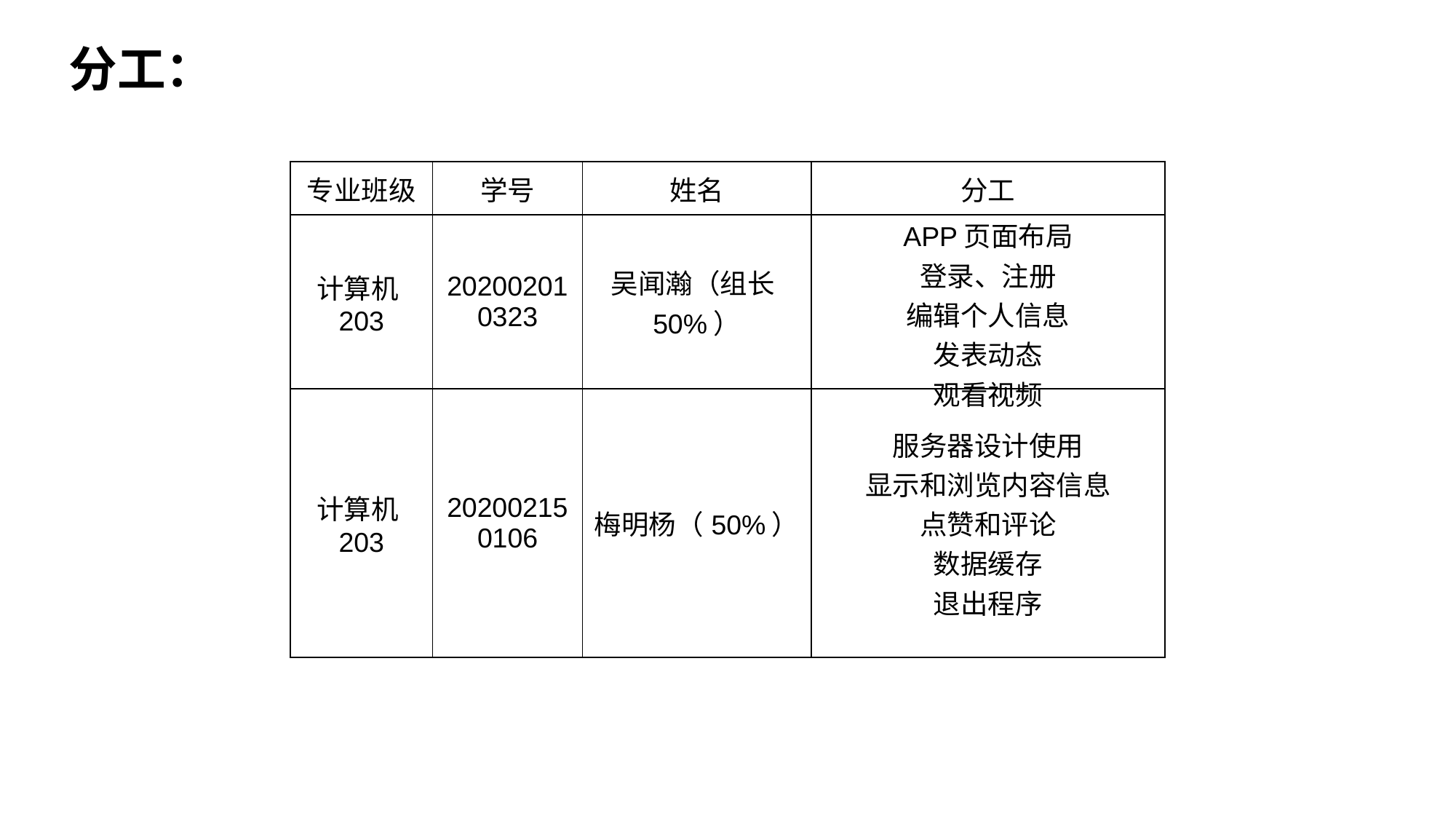

分工：
| 专业班级 | 学号 | 姓名 | 分工 |
| --- | --- | --- | --- |
| 计算机203 | 202002010323 | 吴闻瀚（组长50%） | APP页面布局 登录、注册 编辑个人信息 发表动态 观看视频 |
| 计算机203 | 202002150106 | 梅明杨（50%） | 服务器设计使用 显示和浏览内容信息 点赞和评论 数据缓存 退出程序 |